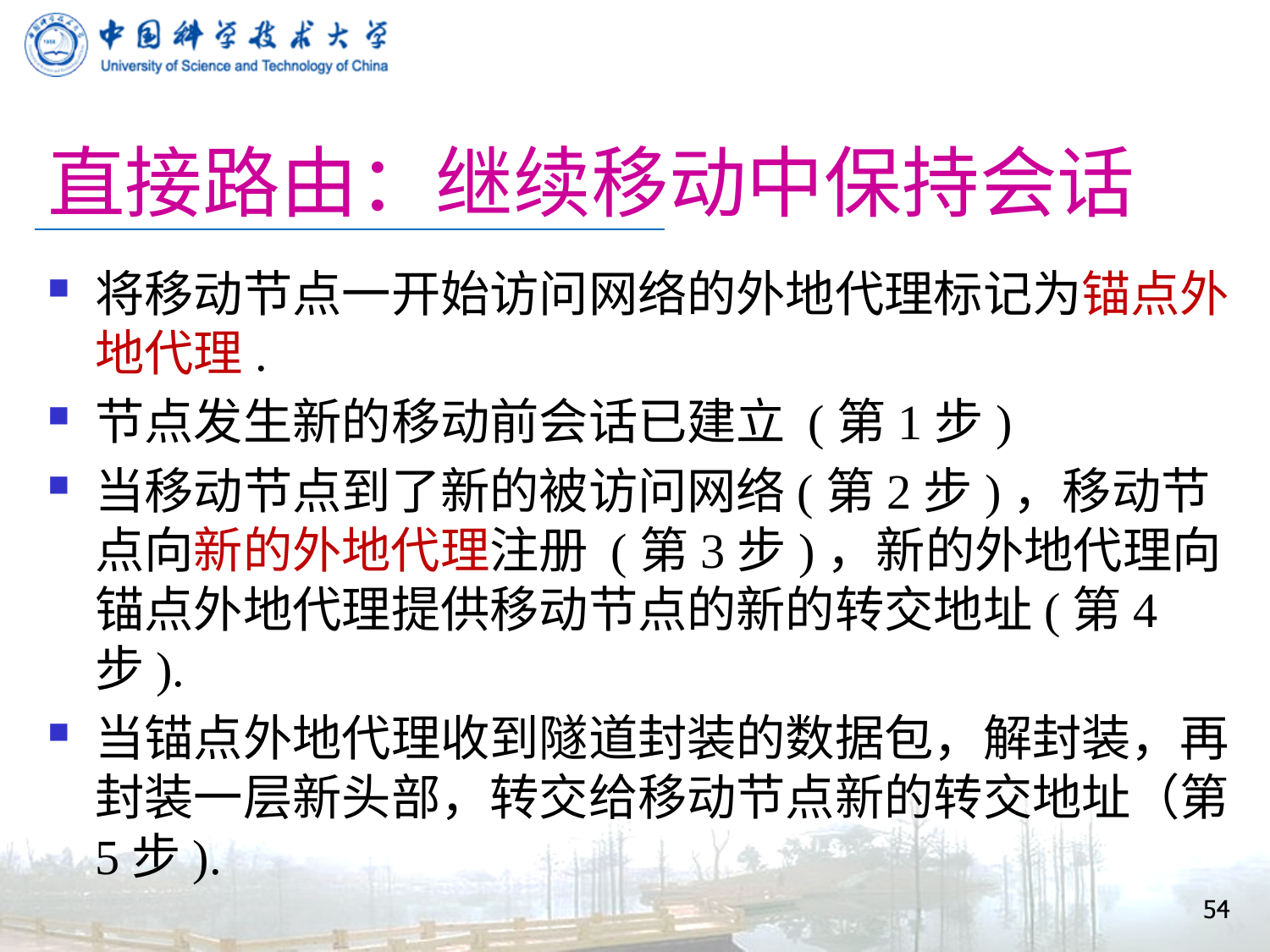

# 直接路由：继续移动中保持会话
将移动节点一开始访问网络的外地代理标记为锚点外地代理.
节点发生新的移动前会话已建立 (第1步)
当移动节点到了新的被访问网络(第2步)，移动节点向新的外地代理注册 (第3步)，新的外地代理向锚点外地代理提供移动节点的新的转交地址(第4步).
当锚点外地代理收到隧道封装的数据包，解封装，再封装一层新头部，转交给移动节点新的转交地址（第5步).
54